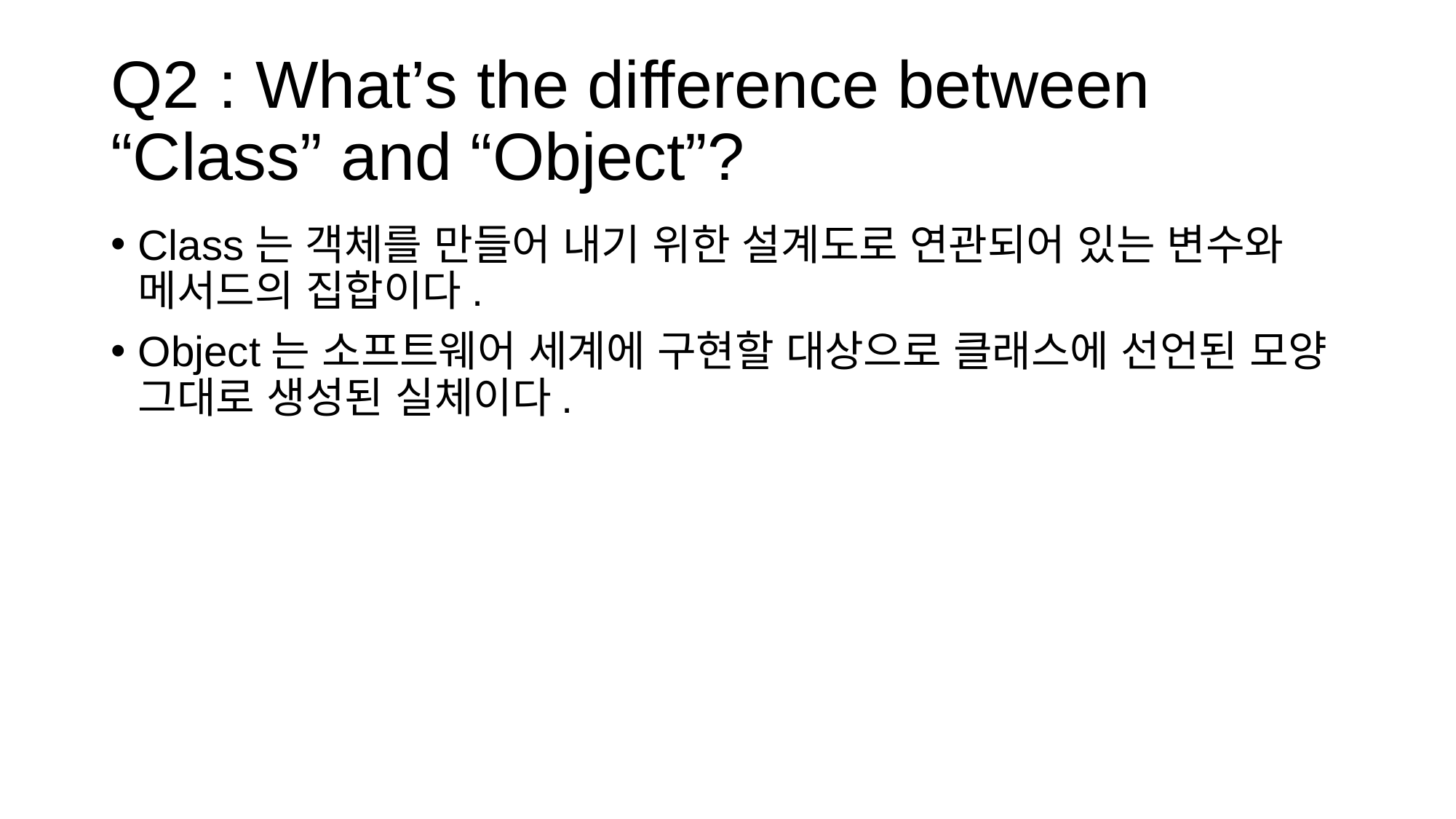

# Q2 : What’s the difference between “Class” and “Object”?
Class는 객체를 만들어 내기 위한 설계도로 연관되어 있는 변수와 메서드의 집합이다.
Object는 소프트웨어 세계에 구현할 대상으로 클래스에 선언된 모양 그대로 생성된 실체이다.